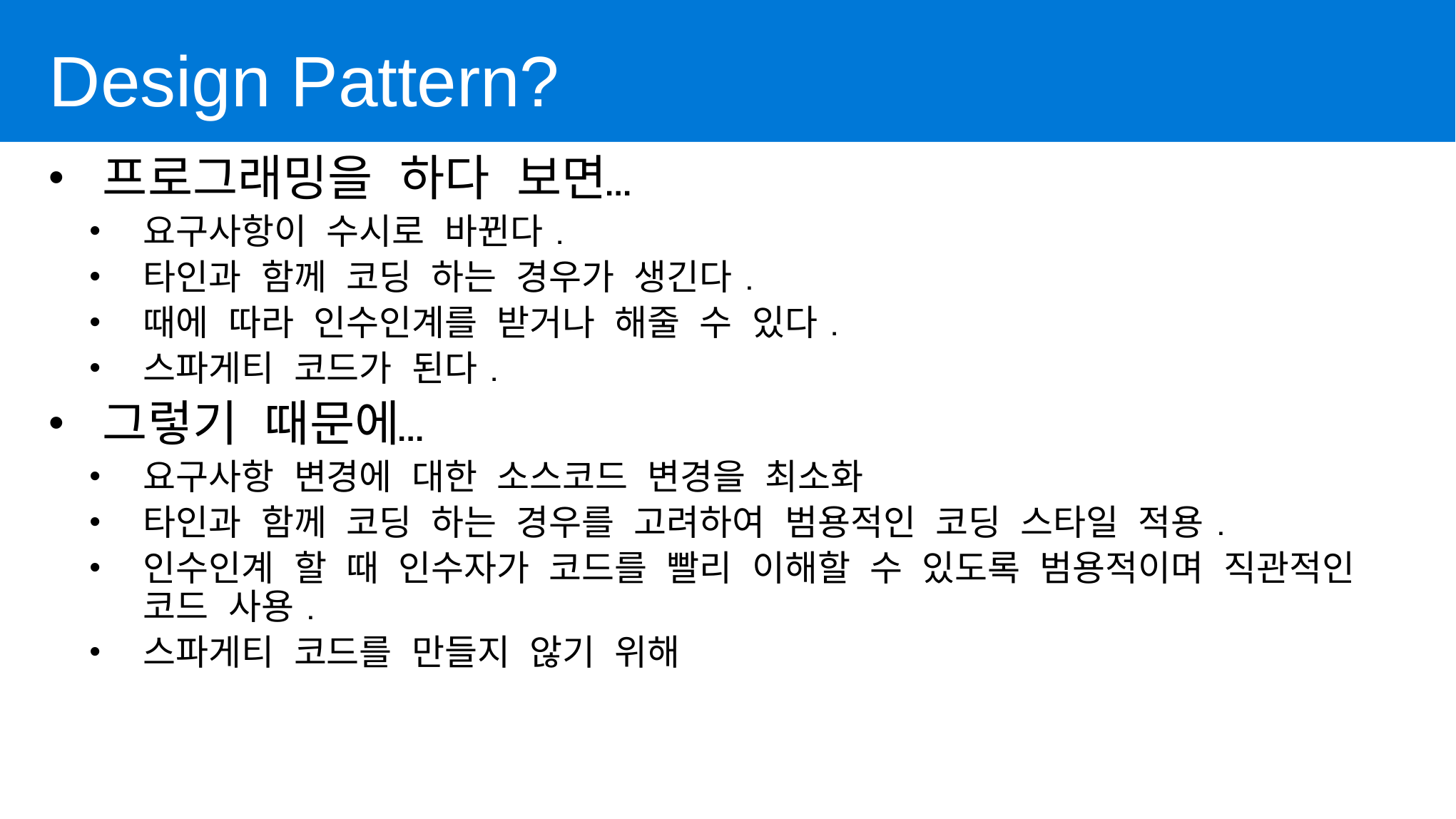

# Design Pattern?
프로그래밍을 하다 보면…
요구사항이 수시로 바뀐다.
타인과 함께 코딩 하는 경우가 생긴다.
때에 따라 인수인계를 받거나 해줄 수 있다.
스파게티 코드가 된다.
그렇기 때문에…
요구사항 변경에 대한 소스코드 변경을 최소화
타인과 함께 코딩 하는 경우를 고려하여 범용적인 코딩 스타일 적용.
인수인계 할 때 인수자가 코드를 빨리 이해할 수 있도록 범용적이며 직관적인 코드 사용.
스파게티 코드를 만들지 않기 위해